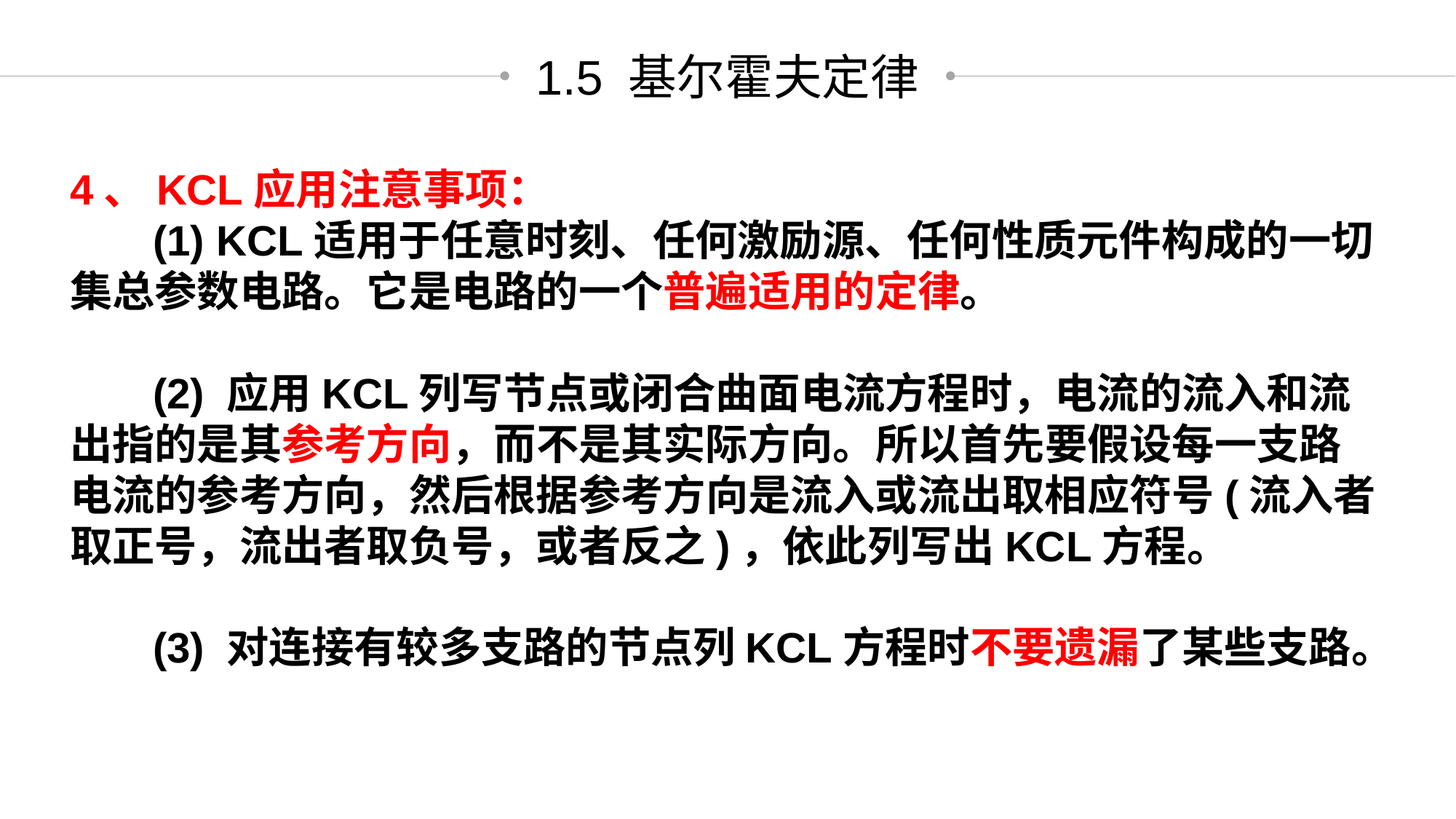

1.5 基尔霍夫定律
4、KCL应用注意事项：
       (1) KCL适用于任意时刻、任何激励源、任何性质元件构成的一切集总参数电路。它是电路的一个普遍适用的定律。

       (2) 应用KCL列写节点或闭合曲面电流方程时，电流的流入和流出指的是其参考方向，而不是其实际方向。所以首先要假设每一支路电流的参考方向，然后根据参考方向是流入或流出取相应符号(流入者取正号，流出者取负号，或者反之)，依此列写出KCL方程。

       (3) 对连接有较多支路的节点列KCL方程时不要遗漏了某些支路。